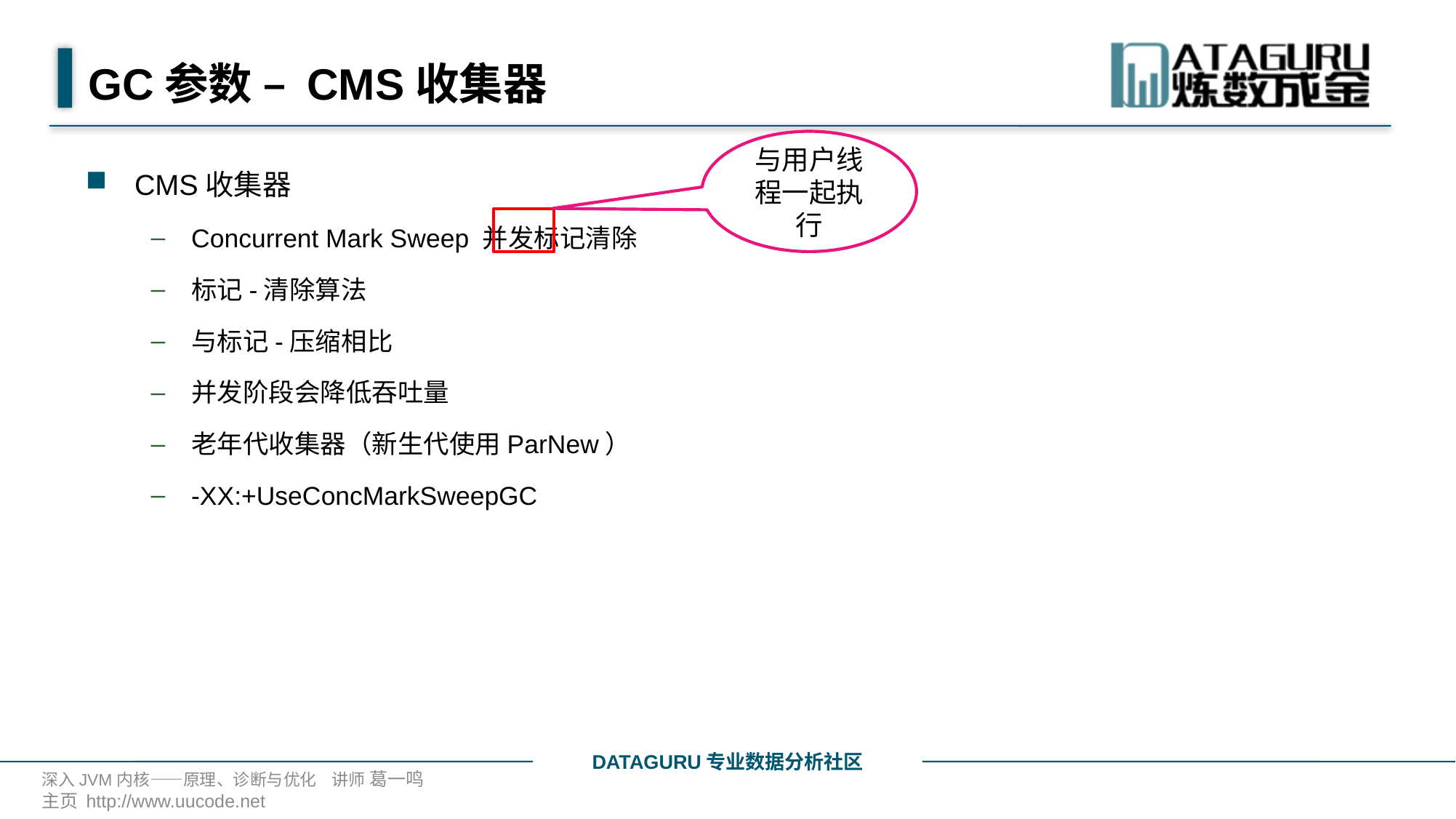

# GC参数 – CMS收集器
与用户线程一起执行
CMS收集器
Concurrent Mark Sweep 并发标记清除
标记-清除算法
与标记-压缩相比
并发阶段会降低吞吐量
老年代收集器（新生代使用ParNew）
-XX:+UseConcMarkSweepGC